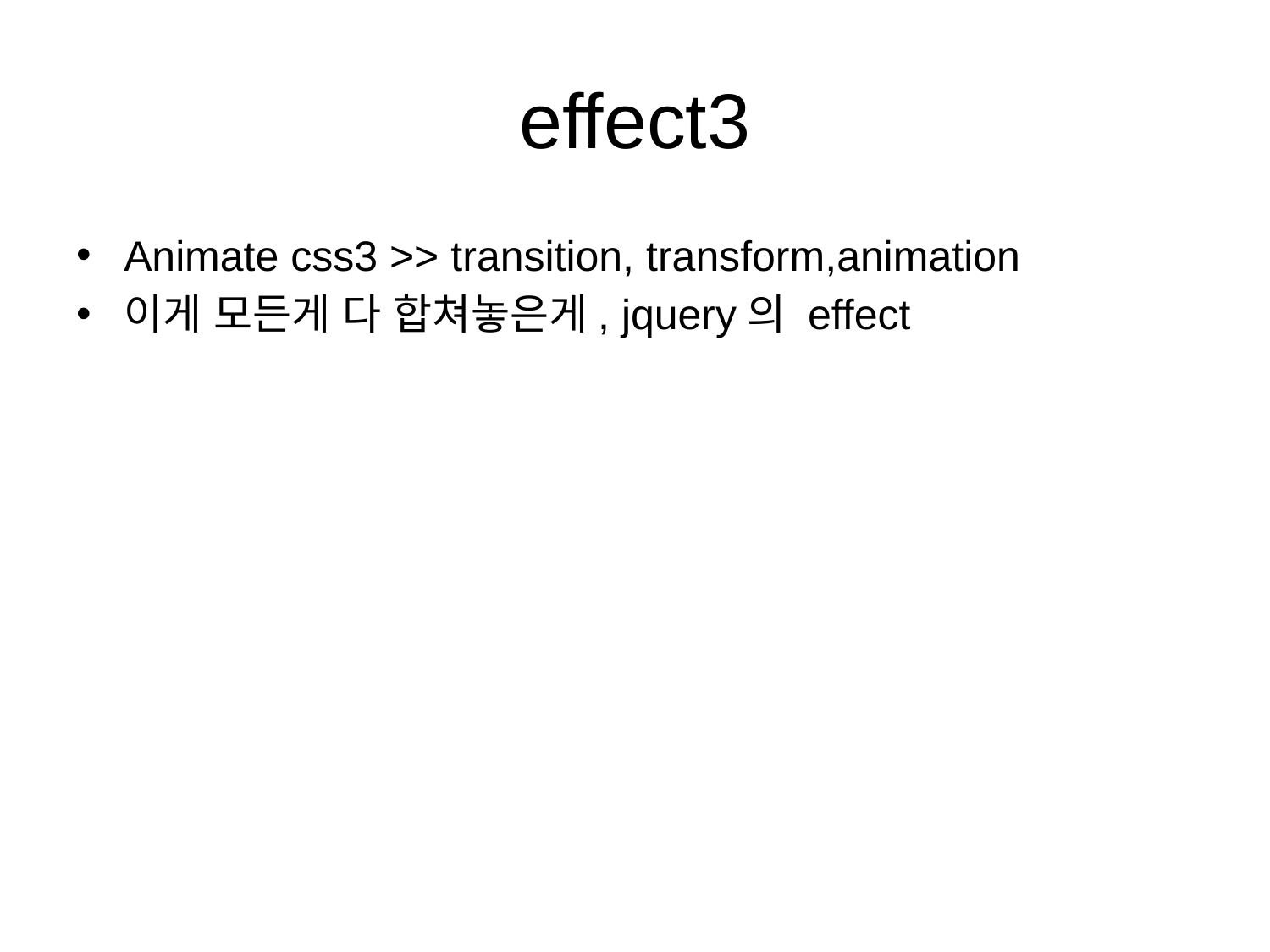

# effect3
Animate css3 >> transition, transform,animation
이게 모든게 다 합쳐놓은게, jquery의 effect